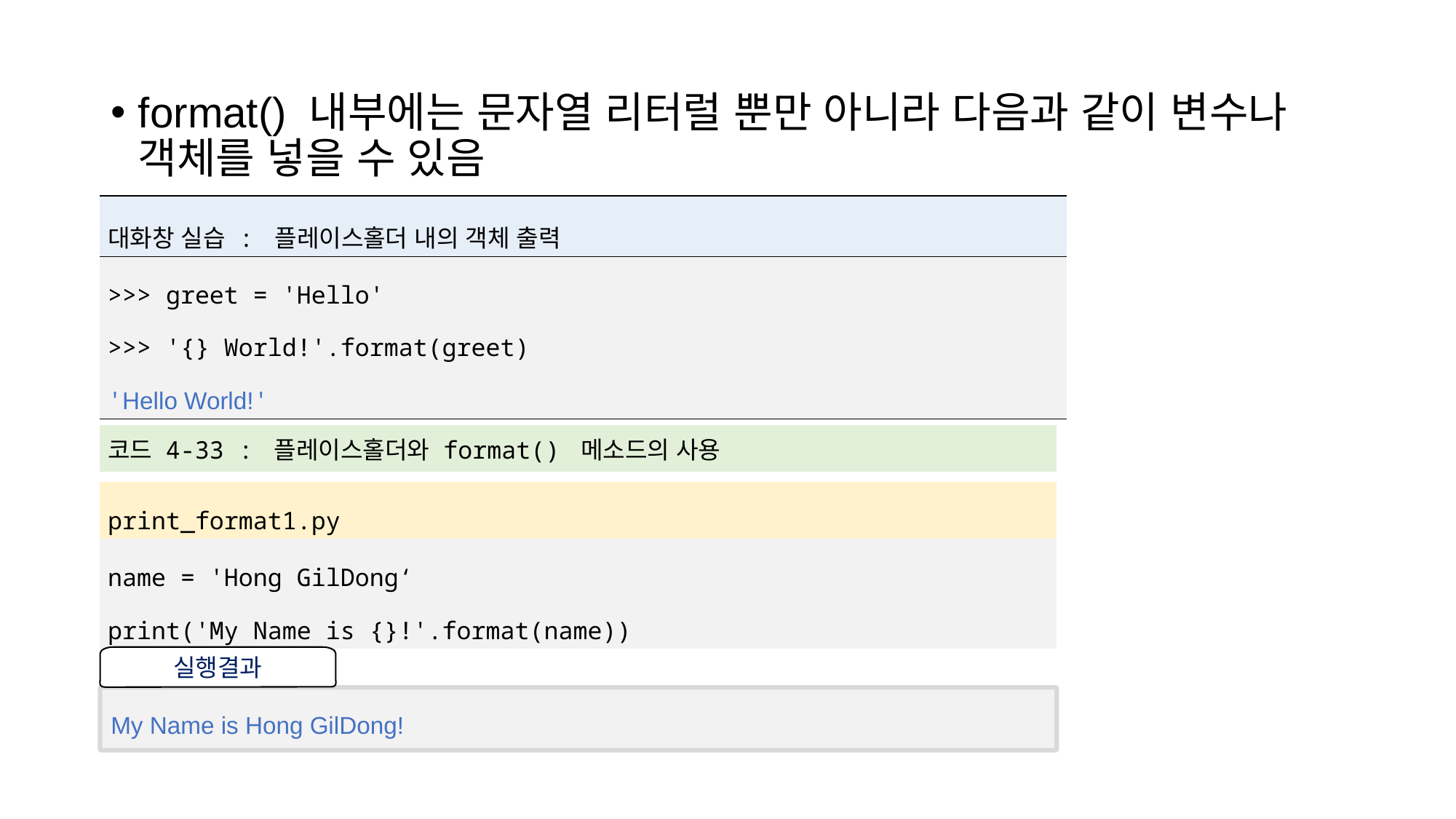

format() 내부에는 문자열 리터럴 뿐만 아니라 다음과 같이 변수나 객체를 넣을 수 있음

| 대화창 실습 : 플레이스홀더 내의 객체 출력 |
| --- |
| >>> greet = 'Hello' >>> '{} World!'.format(greet) 'Hello World!' |
| 코드 4-33 : 플레이스홀더와 format() 메소드의 사용 |
| --- |
|  |
| print\_format1.py |
| name = 'Hong GilDong‘ print('My Name is {}!'.format(name)) |
실행결과

My Name is Hong GilDong!